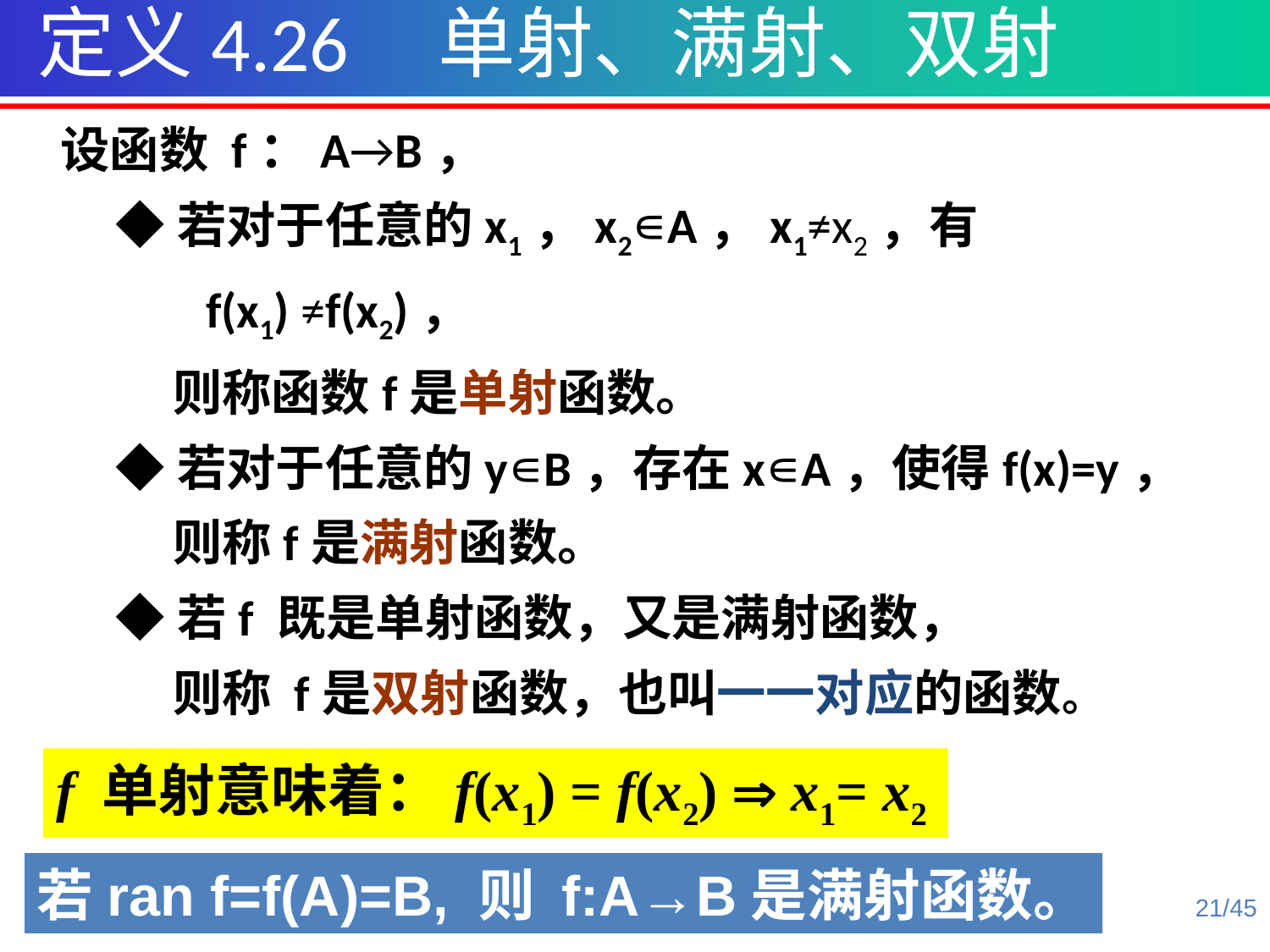

定义4.26    单射、满射、双射
 设函数 f：A→B，
       ◆若对于任意的x1，x2∊A，x1≠x2，有
               f(x1) ≠f(x2)，
           则称函数f是单射函数。
       ◆若对于任意的y∊B，存在x∊A，使得f(x)=y，
           则称f是满射函数。
       ◆若f 既是单射函数，又是满射函数，
           则称 f是双射函数，也叫一一对应的函数。
f 单射意味着：f(x1) = f(x2) ⇒ x1= x2
若ran f=f(A)=B, 则 f:A→B是满射函数。
21/45